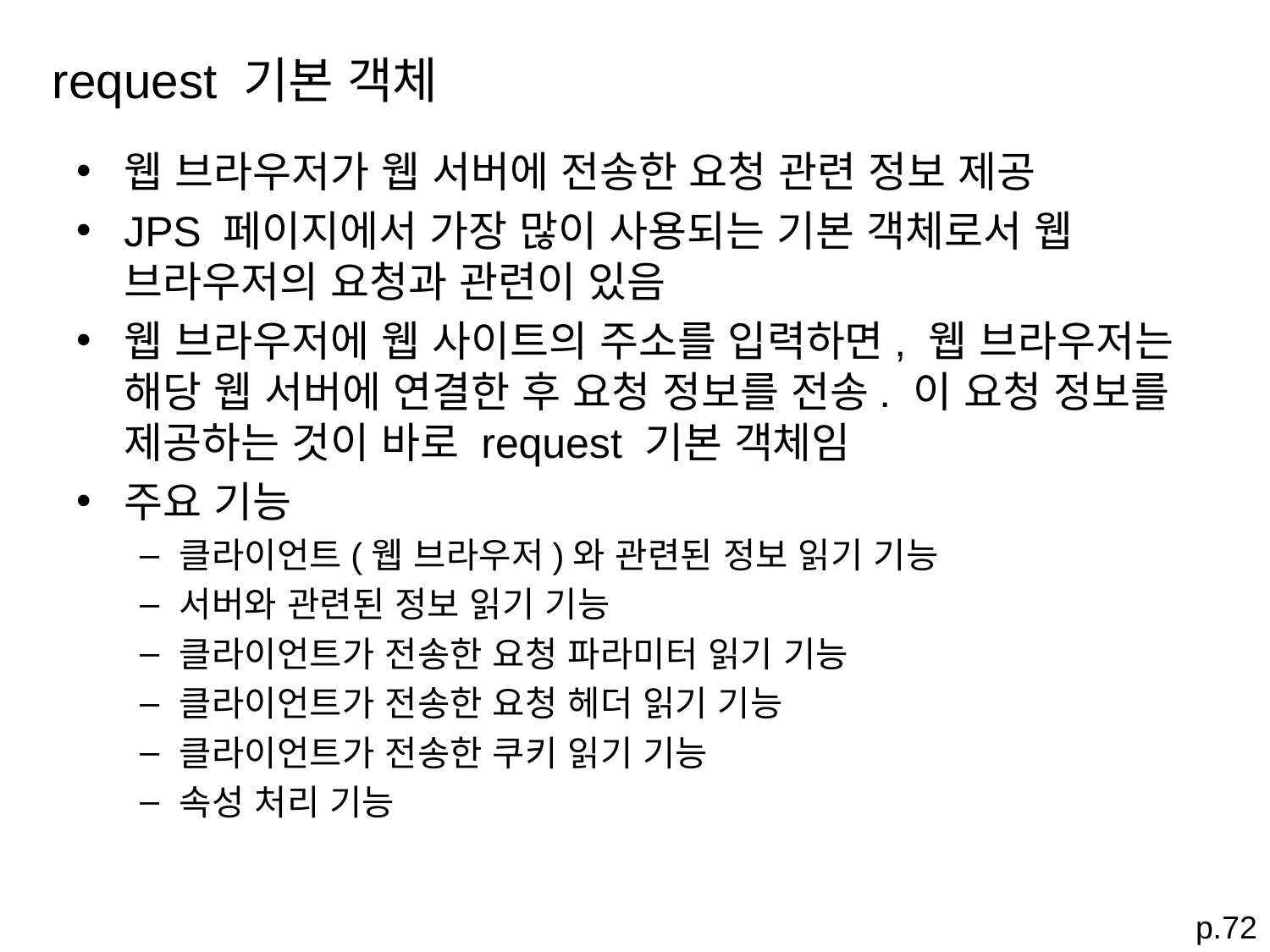

# request 기본 객체
웹 브라우저가 웹 서버에 전송한 요청 관련 정보 제공
JPS 페이지에서 가장 많이 사용되는 기본 객체로서 웹 브라우저의 요청과 관련이 있음
웹 브라우저에 웹 사이트의 주소를 입력하면, 웹 브라우저는 해당 웹 서버에 연결한 후 요청 정보를 전송. 이 요청 정보를 제공하는 것이 바로 request 기본 객체임
주요 기능
클라이언트(웹 브라우저)와 관련된 정보 읽기 기능
서버와 관련된 정보 읽기 기능
클라이언트가 전송한 요청 파라미터 읽기 기능
클라이언트가 전송한 요청 헤더 읽기 기능
클라이언트가 전송한 쿠키 읽기 기능
속성 처리 기능
p.72